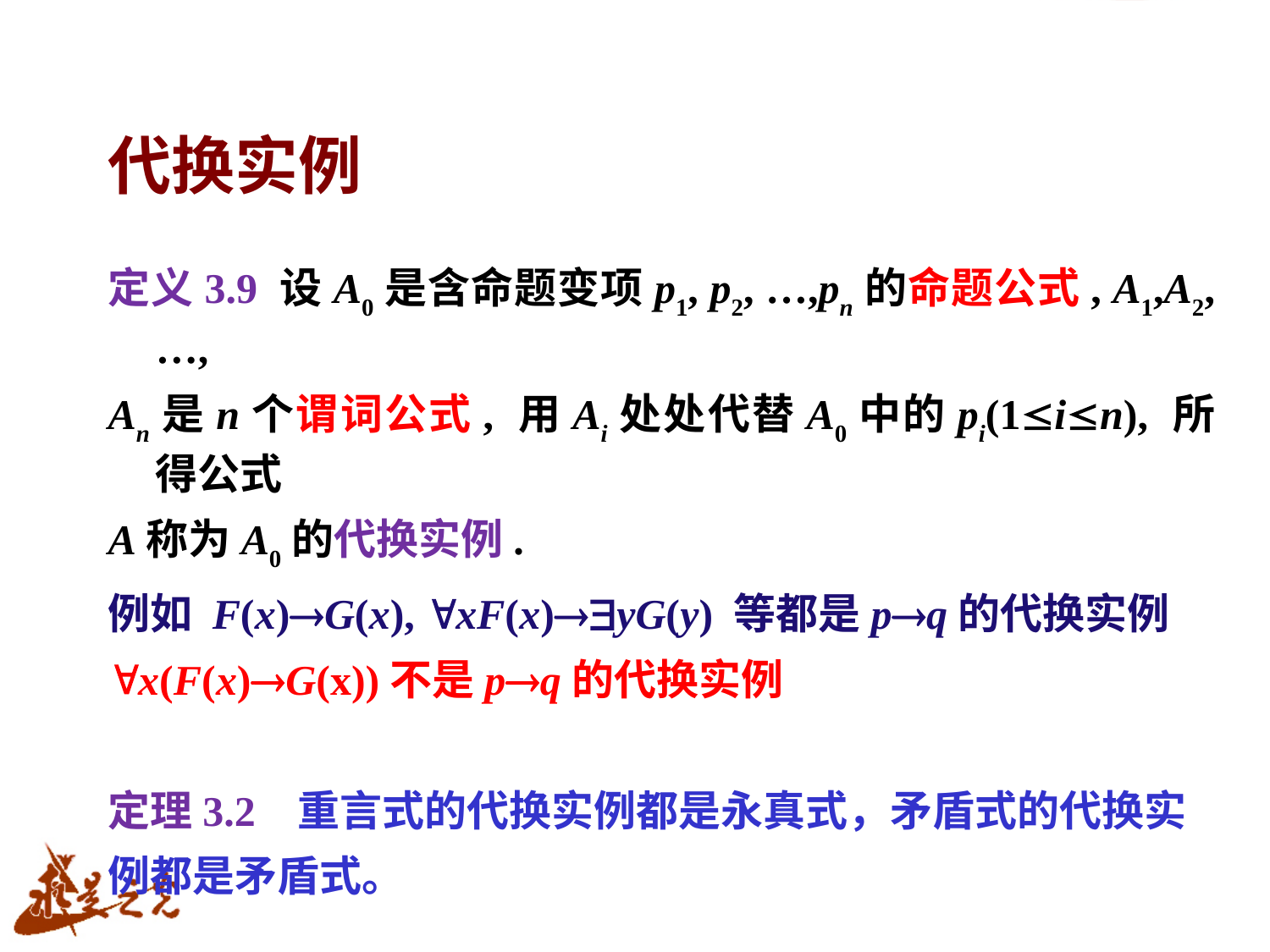

# 代换实例
定义3.9 设A0是含命题变项p1, p2, …,pn的命题公式, A1,A2,…,
An是n个谓词公式, 用Ai处处代替A0中的pi(1≤i≤n), 所得公式
A称为A0的代换实例.
例如 F(x)→G(x), ∀xF(x)→∃yG(y) 等都是p→q的代换实例
∀x(F(x)→G(x))不是p→q的代换实例

定理3.2   重言式的代换实例都是永真式，矛盾式的代换实
例都是矛盾式。
24